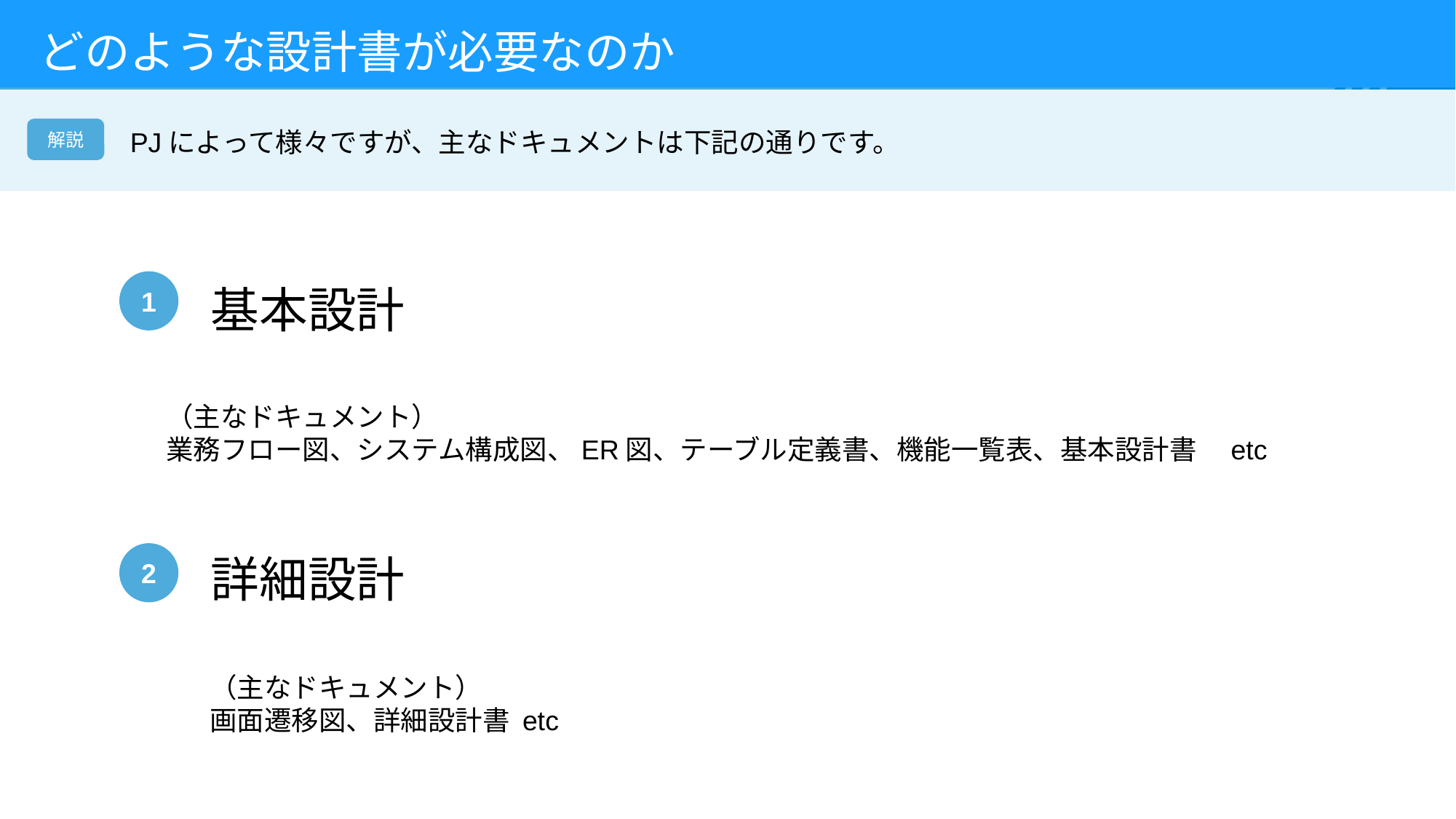

# どのような設計書が必要なのか

解説
PJによって様々ですが、主なドキュメントは下記の通りです。
1
基本設計
（主なドキュメント）
業務フロー図、システム構成図、ER図、テーブル定義書、機能一覧表、基本設計書　etc
2
詳細設計
（主なドキュメント）
画面遷移図、詳細設計書 etc